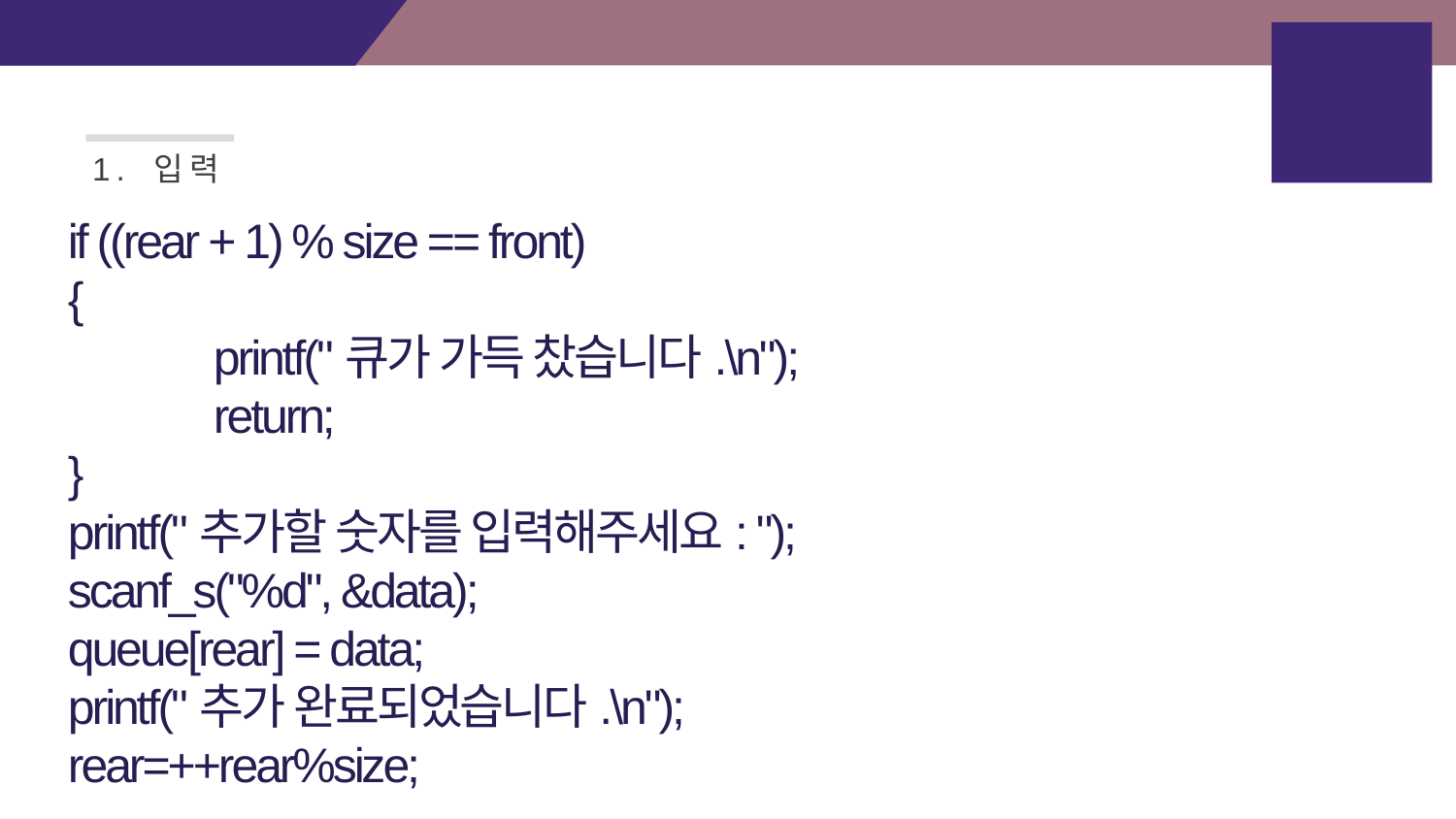

배열을
이용한
원형큐

1. 입력
if ((rear + 1) % size == front)
{
	printf("큐가 가득 찼습니다.\n");
	return;
}
printf("추가할 숫자를 입력해주세요: ");
scanf_s("%d", &data);
queue[rear] = data;
printf("추가 완료되었습니다.\n");
rear=++rear%size;